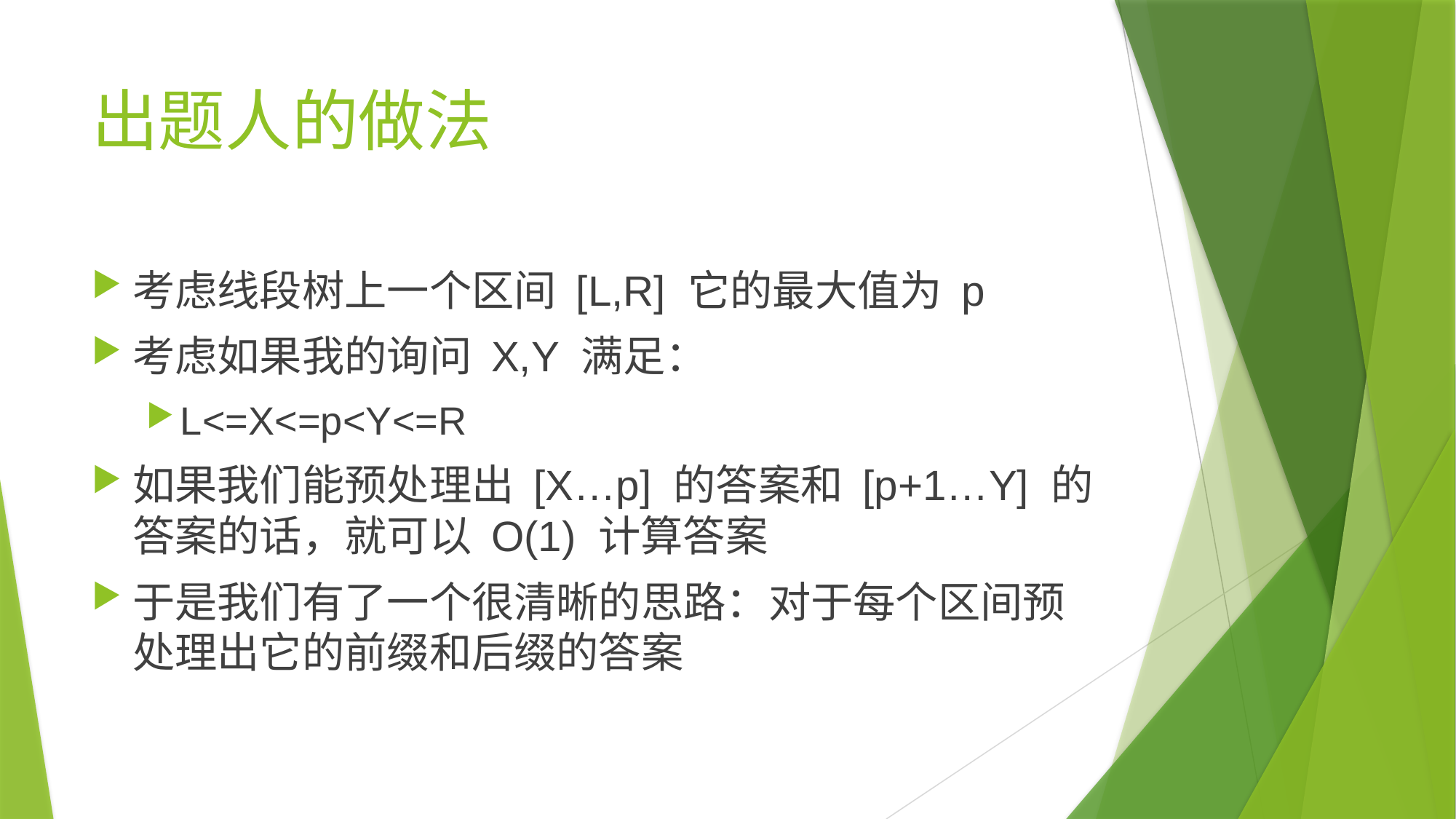

# 出题人的做法
考虑线段树上一个区间 [L,R] 它的最大值为 p
考虑如果我的询问 X,Y 满足：
L<=X<=p<Y<=R
如果我们能预处理出 [X…p] 的答案和 [p+1…Y] 的答案的话，就可以 O(1) 计算答案
于是我们有了一个很清晰的思路：对于每个区间预处理出它的前缀和后缀的答案